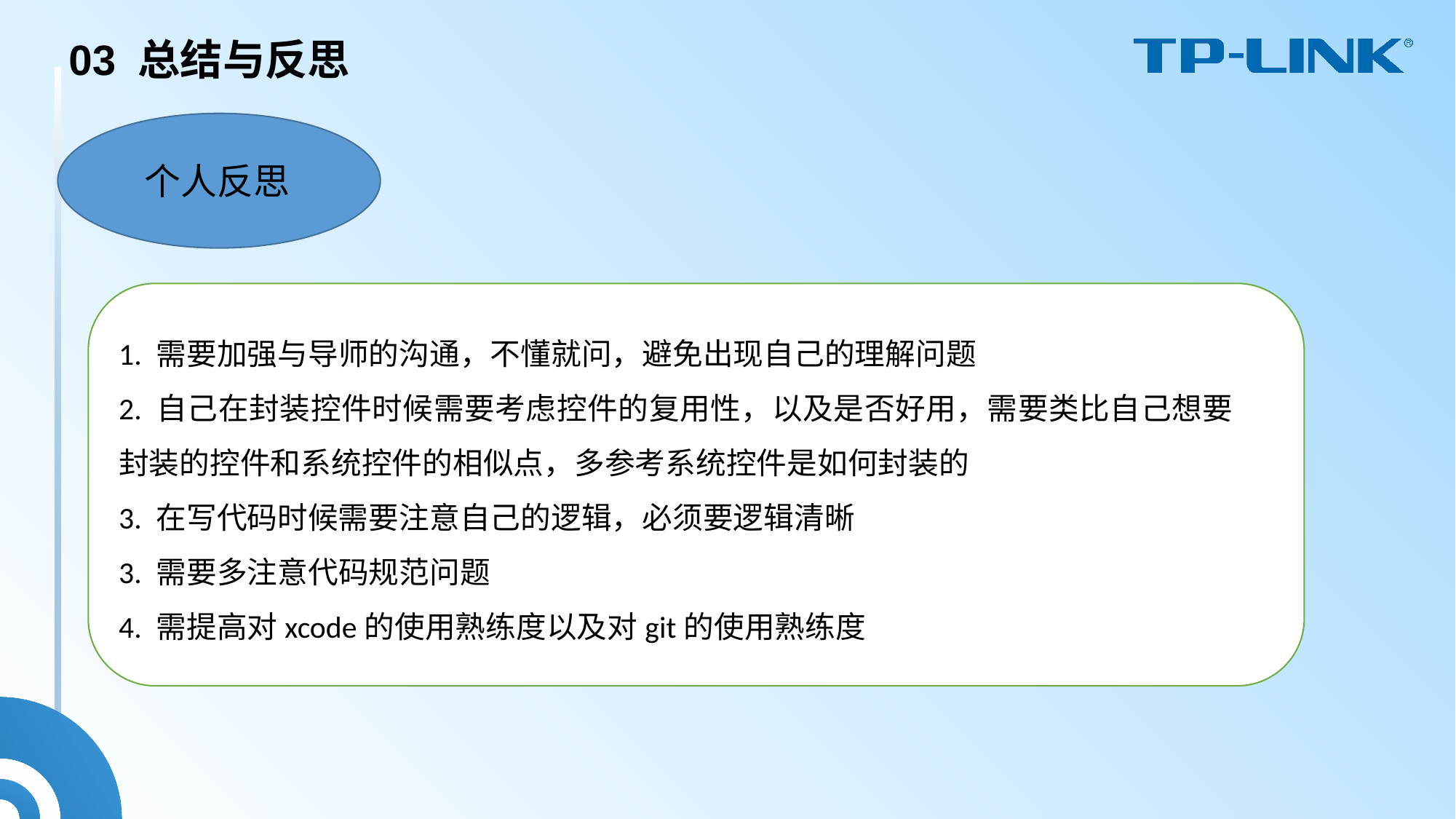

03 总结与反思

个人反思

1. 需要加强与导师的沟通，不懂就问，避免出现自己的理解问题
2. 自己在封装控件时候需要考虑控件的复用性，以及是否好用，需要类比自己想要封装的控件和系统控件的相似点，多参考系统控件是如何封装的
3. 在写代码时候需要注意自己的逻辑，必须要逻辑清晰
3. 需要多注意代码规范问题
4. 需提高对xcode的使用熟练度以及对git的使用熟练度